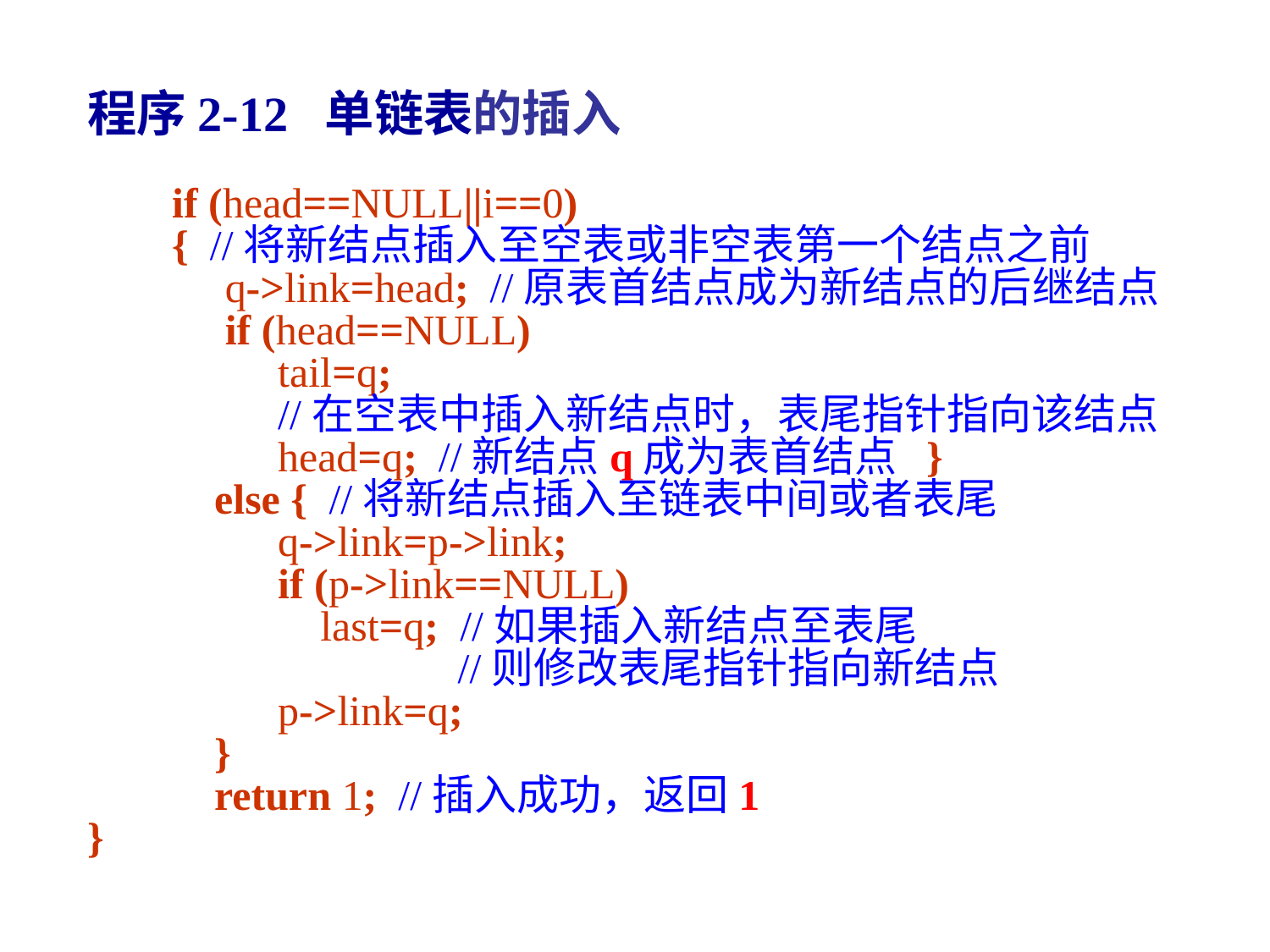

程序2-12  单链表的插入

        if (head==NULL||i==0)
        {  //将新结点插入至空表或非空表第一个结点之前
             q->link=head;  //原表首结点成为新结点的后继结点
	 if (head==NULL)
	      tail=q;
                  //在空表中插入新结点时，表尾指针指向该结点
	      head=q;  //新结点q成为表首结点  }
	else {  //将新结点插入至链表中间或者表尾
	      q->link=p->link;
	      if (p->link==NULL)
	          last=q;  //如果插入新结点至表尾
                                   //则修改表尾指针指向新结点
	      p->link=q;
	}
	return 1;  //插入成功，返回1
}
97